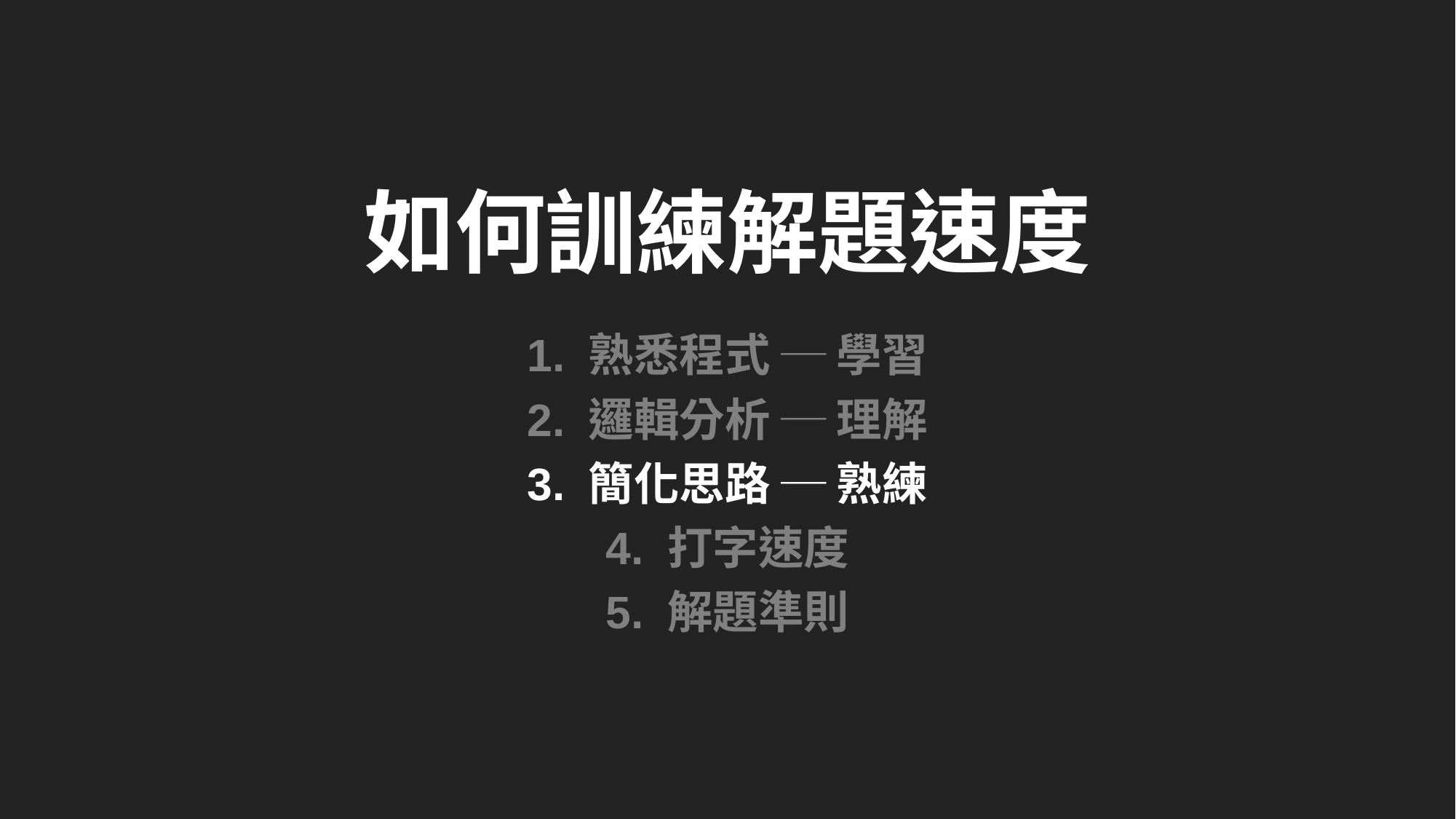

如何訓練解題速度

1. 熟悉程式 ─ 學習
2. 邏輯分析 ─ 理解
3. 簡化思路 ─ 熟練
4. 打字速度
5. 解題準則